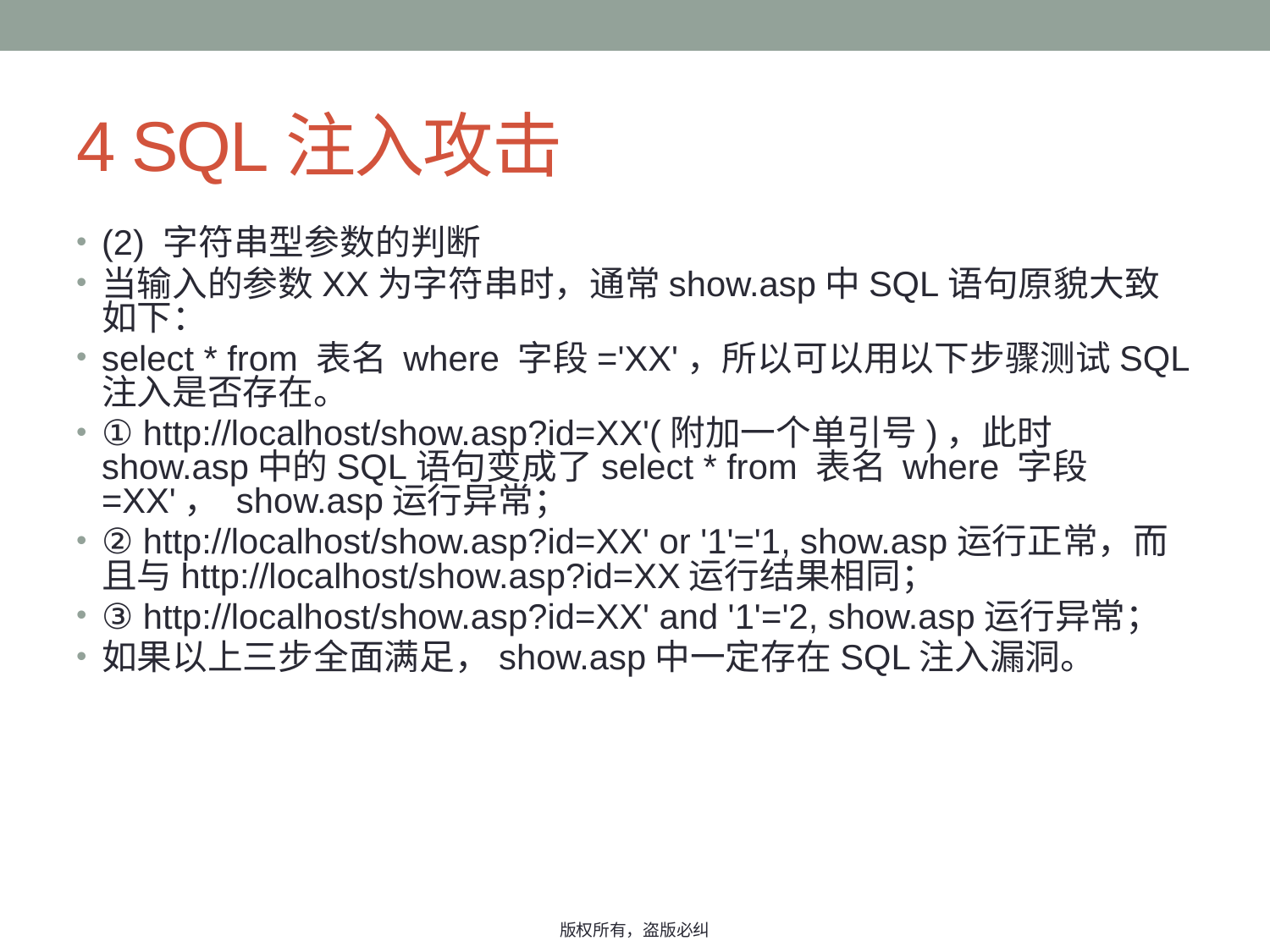

# 4 SQL注入攻击
(2) 字符串型参数的判断
当输入的参数XX为字符串时，通常show.asp中SQL语句原貌大致如下：
select * from 表名 where 字段='XX'，所以可以用以下步骤测试SQL注入是否存在。
① http://localhost/show.asp?id=XX'(附加一个单引号)，此时show.asp中的SQL语句变成了select * from 表名 where 字段=XX'， show.asp运行异常；
② http://localhost/show.asp?id=XX' or '1'='1, show.asp运行正常，而且与http://localhost/show.asp?id=XX运行结果相同；
③ http://localhost/show.asp?id=XX' and '1'='2, show.asp运行异常；
如果以上三步全面满足，show.asp中一定存在SQL注入漏洞。
版权所有，盗版必纠